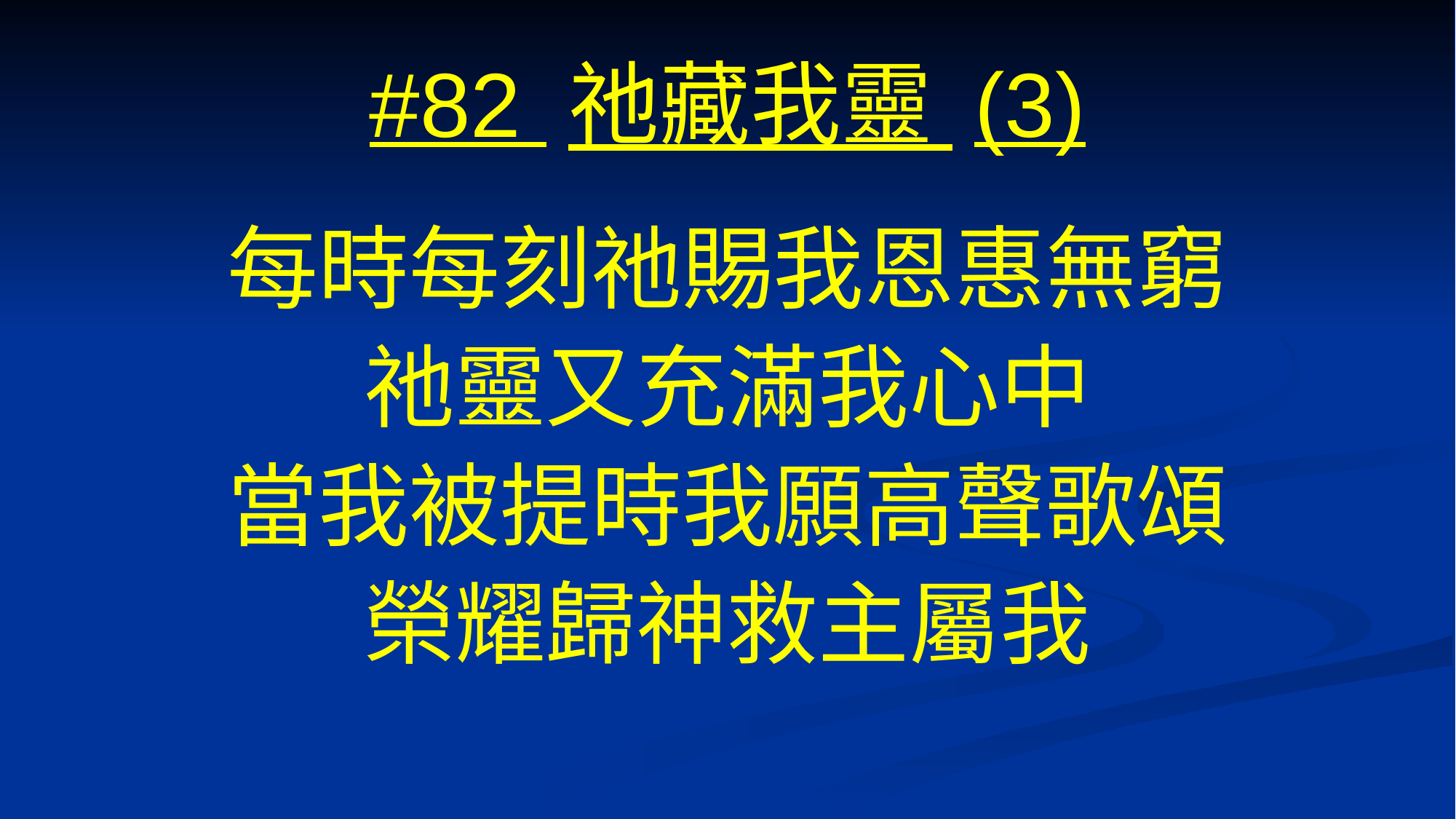

# #82 祂藏我靈 (3)
每時每刻祂賜我恩惠無窮
祂靈又充滿我心中
當我被提時我願高聲歌頌
榮耀歸神救主屬我